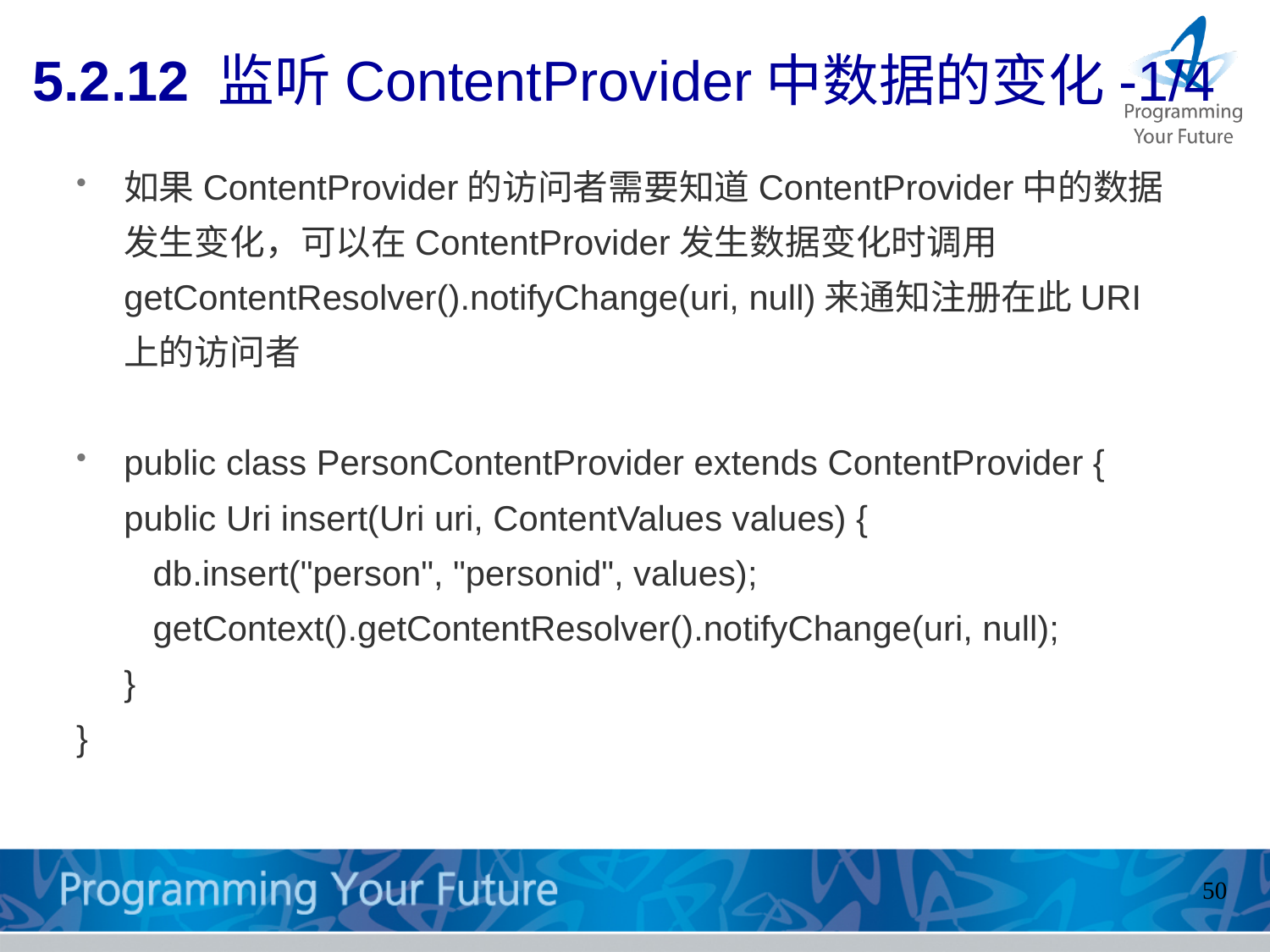

# 5.2.12 监听ContentProvider中数据的变化-1/4
如果ContentProvider的访问者需要知道ContentProvider中的数据发生变化，可以在ContentProvider发生数据变化时调用getContentResolver().notifyChange(uri, null)来通知注册在此URI上的访问者

public class PersonContentProvider extends ContentProvider {
public Uri insert(Uri uri, ContentValues values) {
   db.insert("person", "personid", values);
   getContext().getContentResolver().notifyChange(uri, null);
}
}